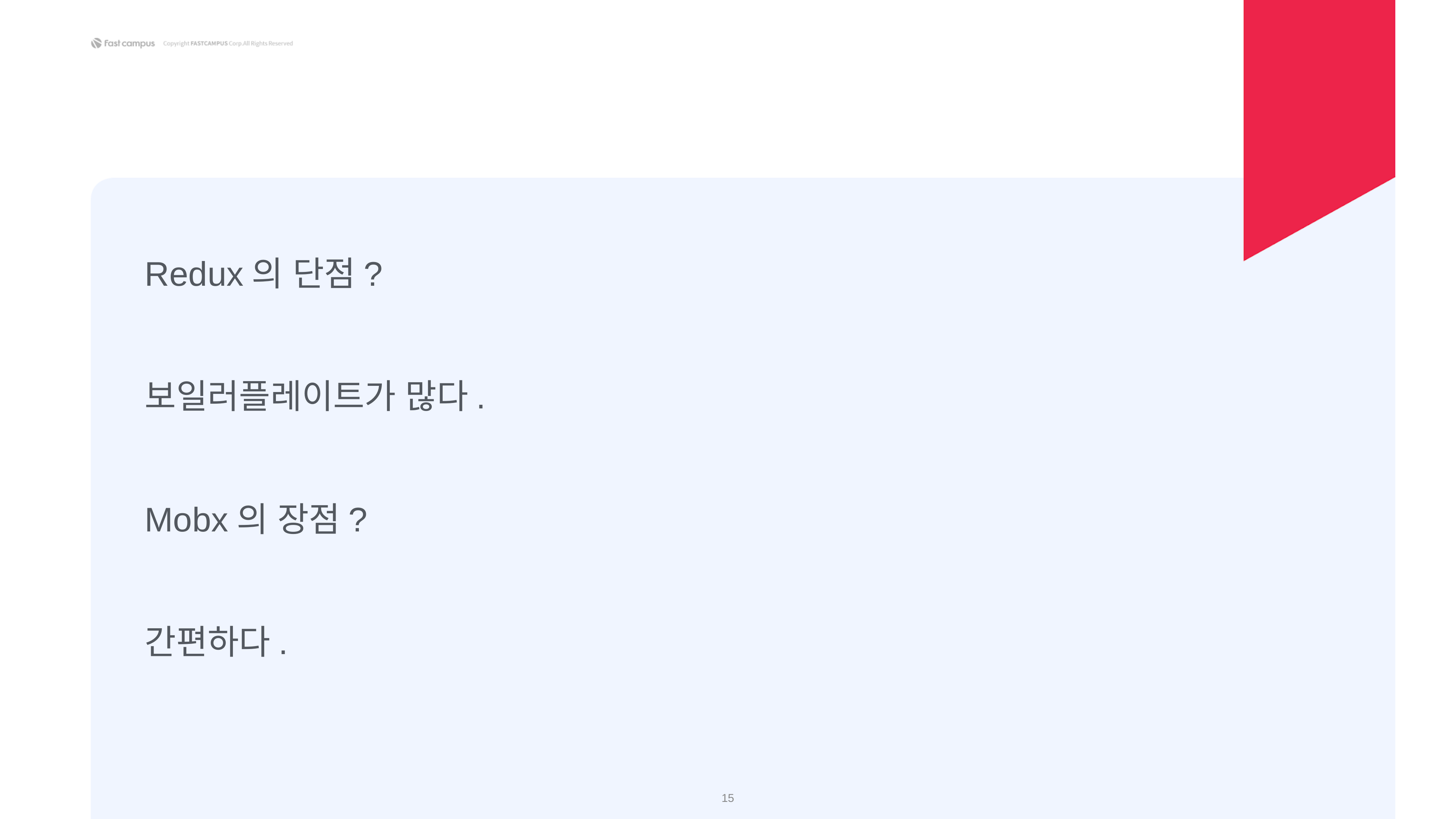

Redux의 단점?

보일러플레이트가 많다.

Mobx의 장점?

간편하다.
15